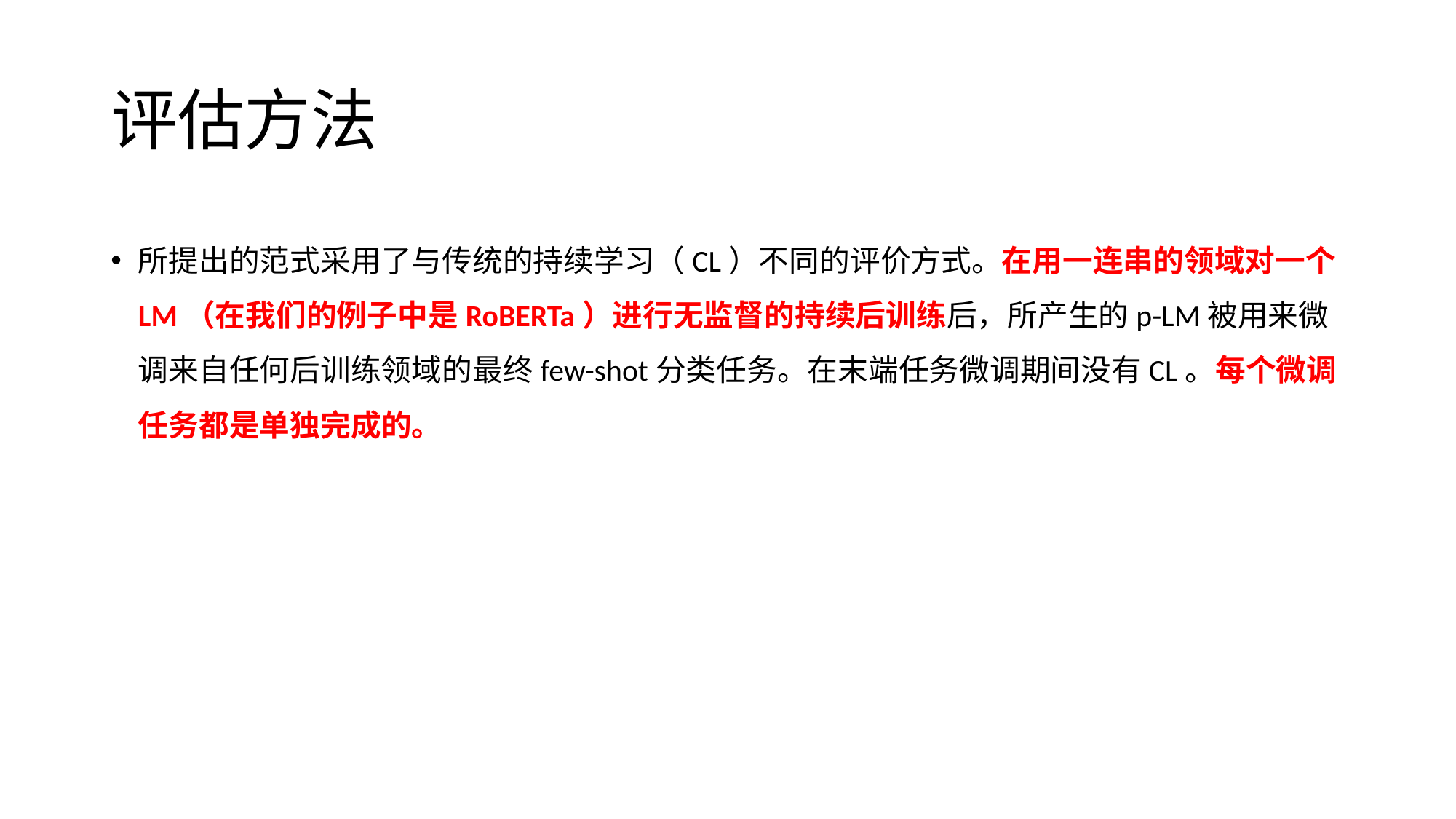

# 评估方法
所提出的范式采用了与传统的持续学习（CL）不同的评价方式。在用一连串的领域对一个LM（在我们的例子中是RoBERTa）进行无监督的持续后训练后，所产生的p-LM被用来微调来自任何后训练领域的最终few-shot分类任务。在末端任务微调期间没有CL。每个微调任务都是单独完成的。